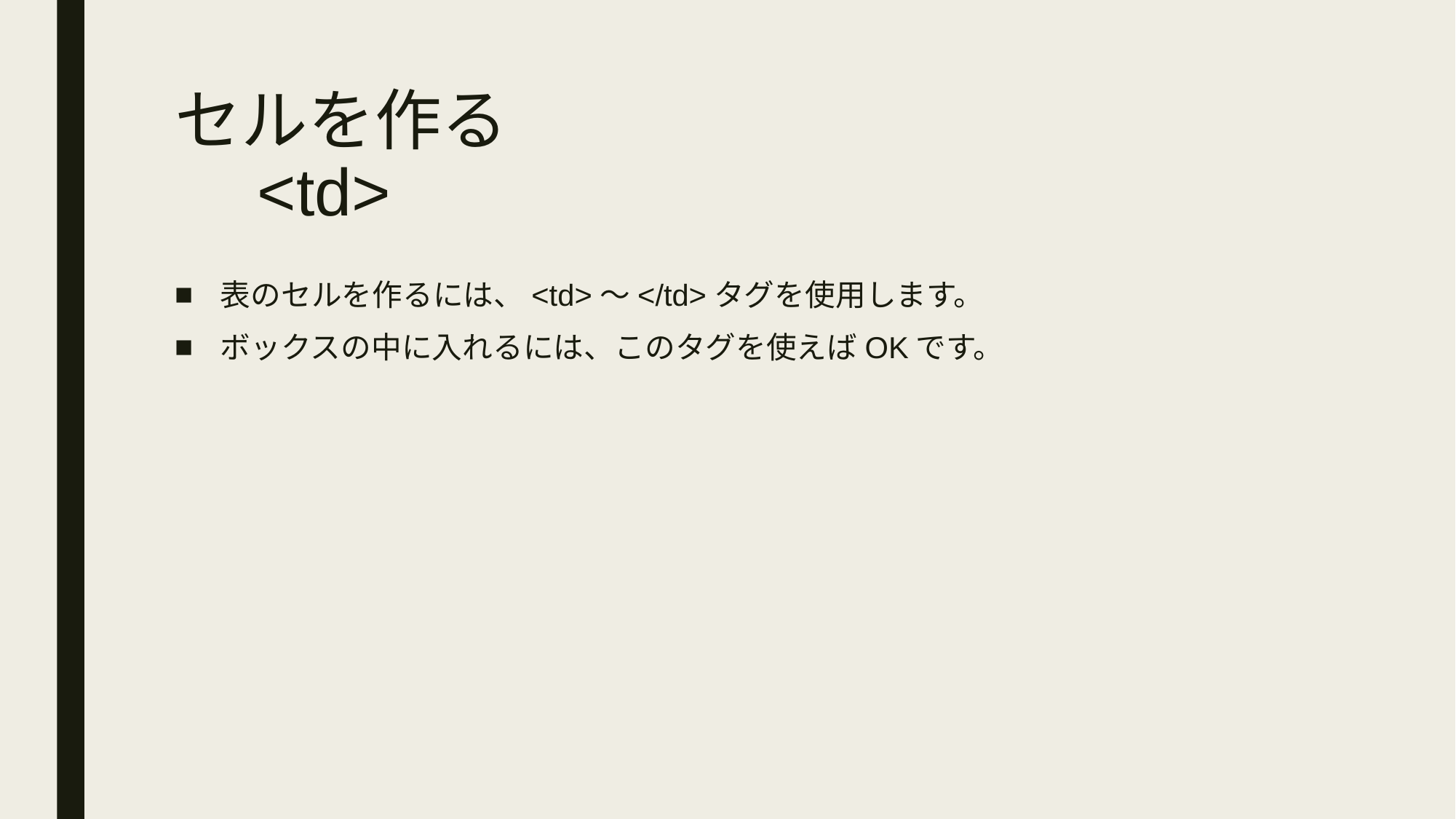

# セルを作る 　<td>
表のセルを作るには、<td>～</td>タグを使用します。
ボックスの中に入れるには、このタグを使えばOKです。